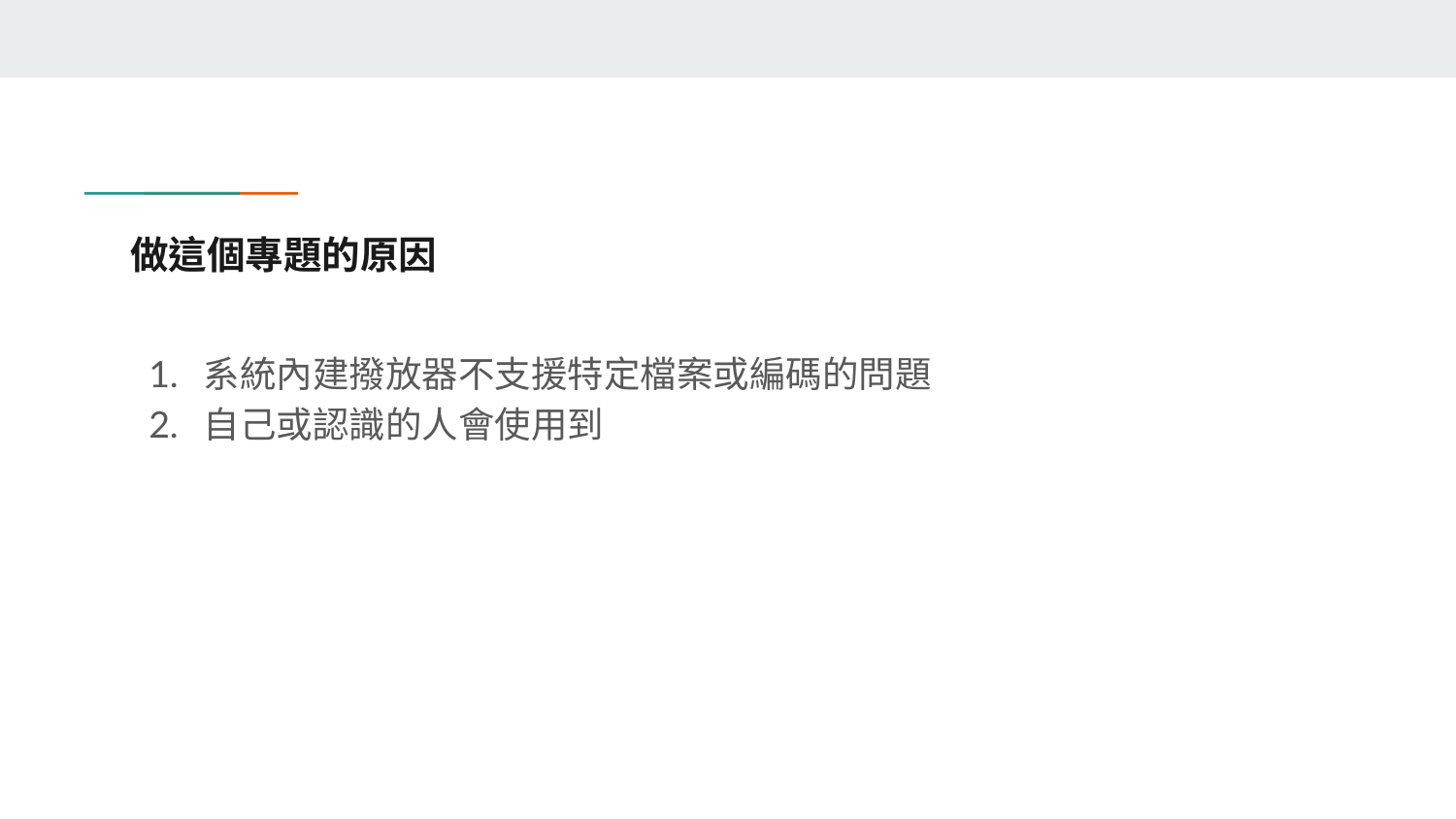

# 做這個專題的原因
系統內建撥放器不支援特定檔案或編碼的問題
自己或認識的人會使用到